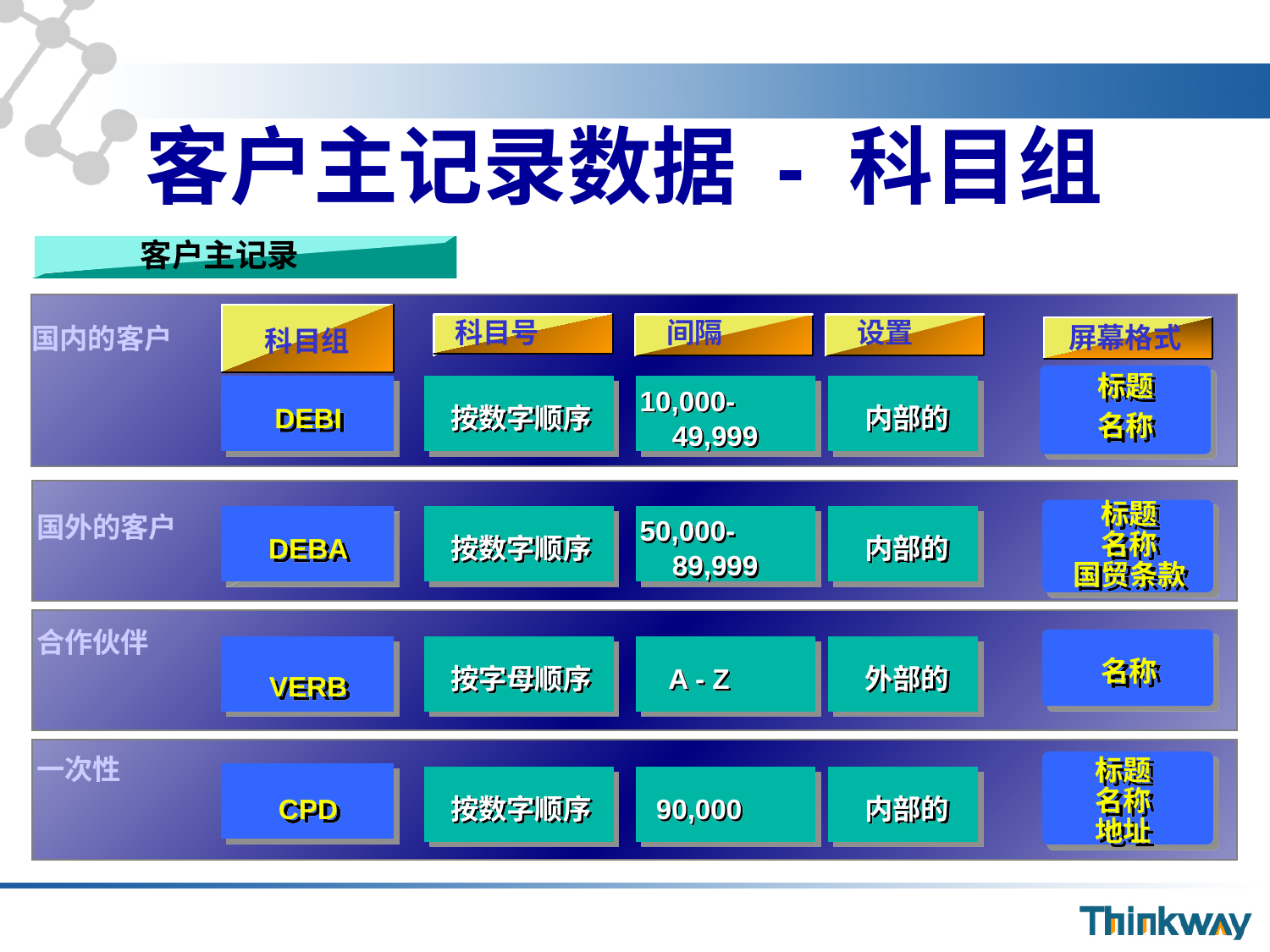

客户主记录数据 - 科目组

客户主记录

科目组
国内的客户

科目号

间隔

设置

屏幕格式

标题
名称
DEBI
按数字顺序
10,000-
	49,999
内部的

标题
名称
国贸条款

国外的客户

DEBA
按数字顺序
50,000-
	89,999
内部的

合作伙伴

名称

按字母顺序
A - Z
外部的
VERB
一次性

     标题
     名称
     地址

CPD
按数字顺序
90,000
内部的